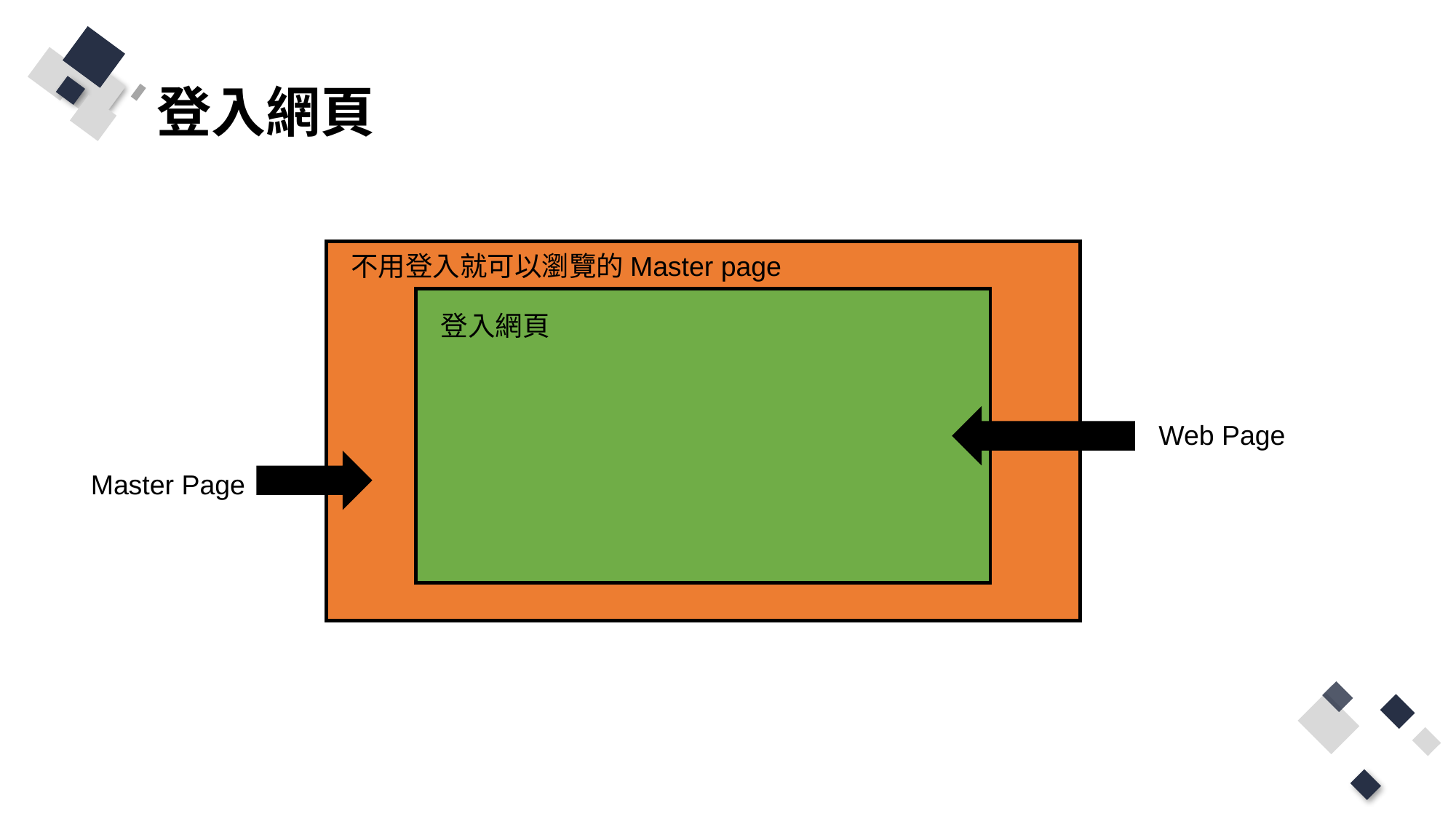

# 登入網頁

不用登入就可以瀏覽的Master page

登入網頁

Web Page

Master Page